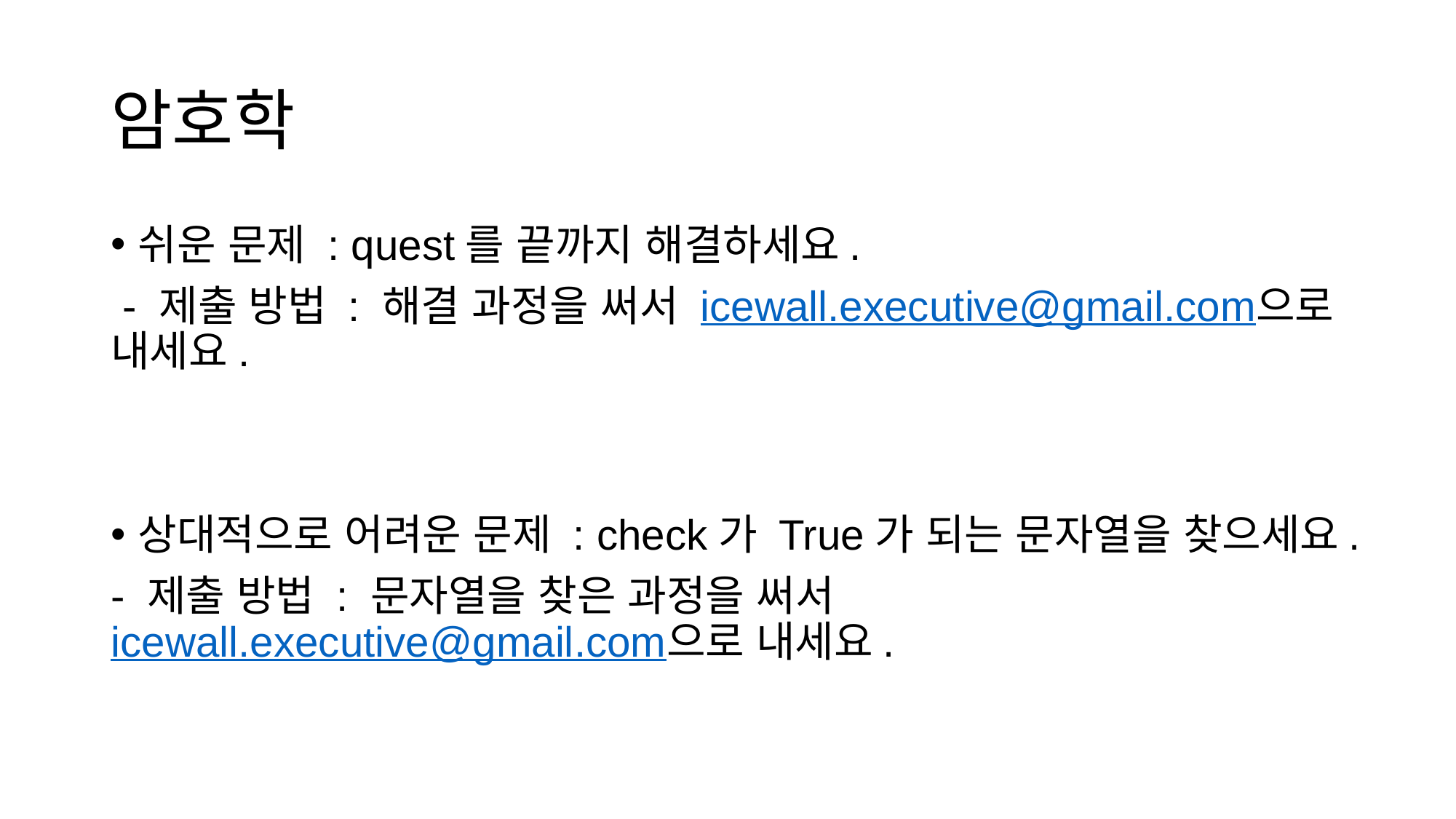

# 암호학
쉬운 문제 : quest를 끝까지 해결하세요.
 - 제출 방법 : 해결 과정을 써서 icewall.executive@gmail.com으로 내세요.

상대적으로 어려운 문제 : check가 True가 되는 문자열을 찾으세요.
- 제출 방법 : 문자열을 찾은 과정을 써서 icewall.executive@gmail.com으로 내세요.